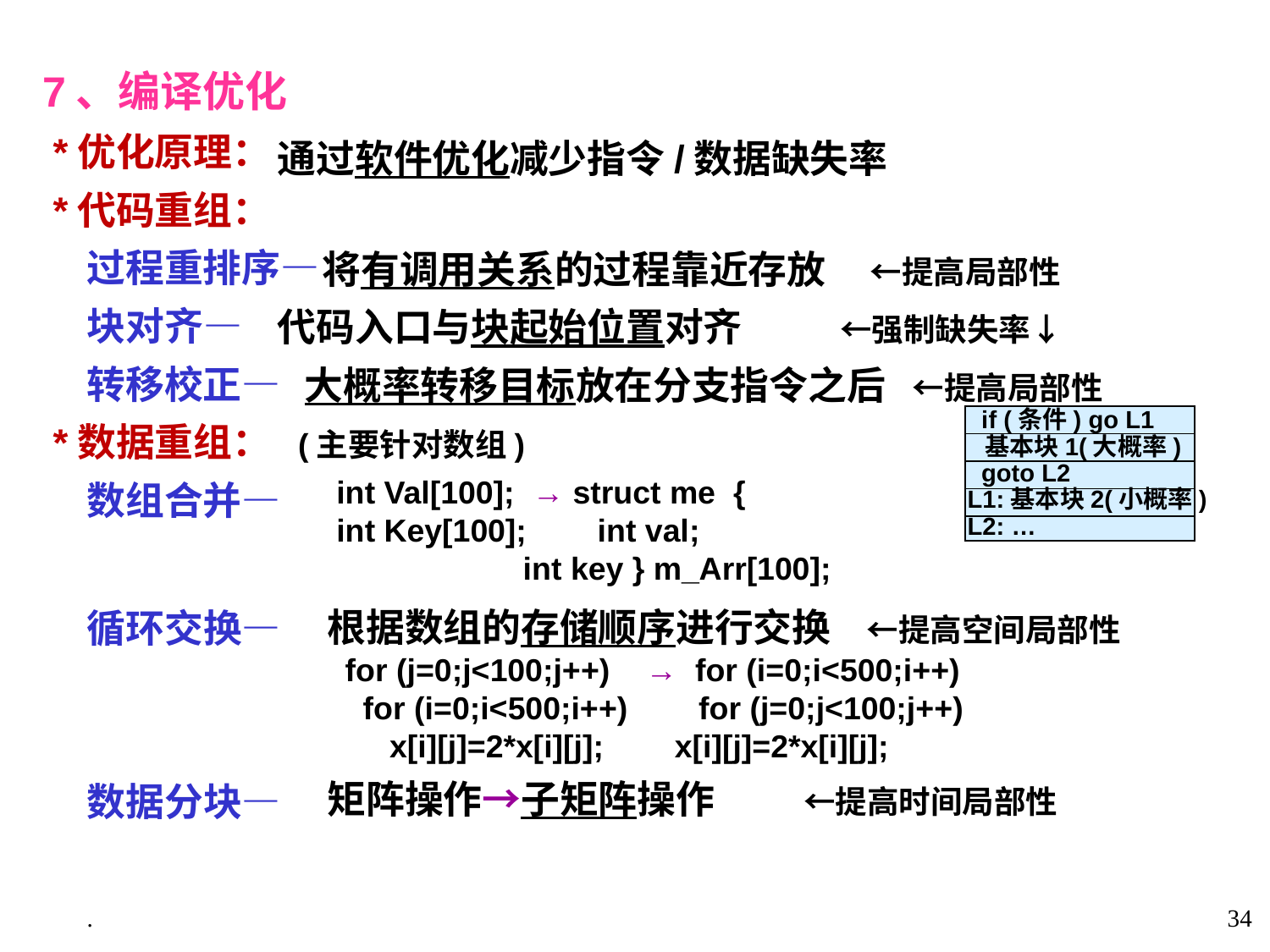

7、编译优化
 *优化原理：
 *代码重组：
    过程重排序—
    块对齐—
    转移校正—
 *数据重组：  (主要针对数组)
    数组合并—

    循环交换—

    数据分块—
通过软件优化减少指令/数据缺失率

    将有调用关系的过程靠近存放     ←提高局部性
代码入口与块起始位置对齐           ←强制缺失率↓
  大概率转移目标放在分支指令之后   ←提高局部性
  if (条件) go L1
  基本块1(大概率)
  goto L2
L1:基本块2(小概率)
L2: …
 int Val[100];  → struct me  {
 int Key[100];        int val;
                      int key } m_Arr[100];
根据数组的存储顺序进行交换    ←提高空间局部性
  for (j=0;j<100;j++)    →  for (i=0;i<500;i++)
    for (i=0;i<500;i++)        for (j=0;j<100;j++)
       x[i][j]=2*x[i][j];        x[i][j]=2*x[i][j];
矩阵操作→子矩阵操作          ←提高时间局部性
.
34